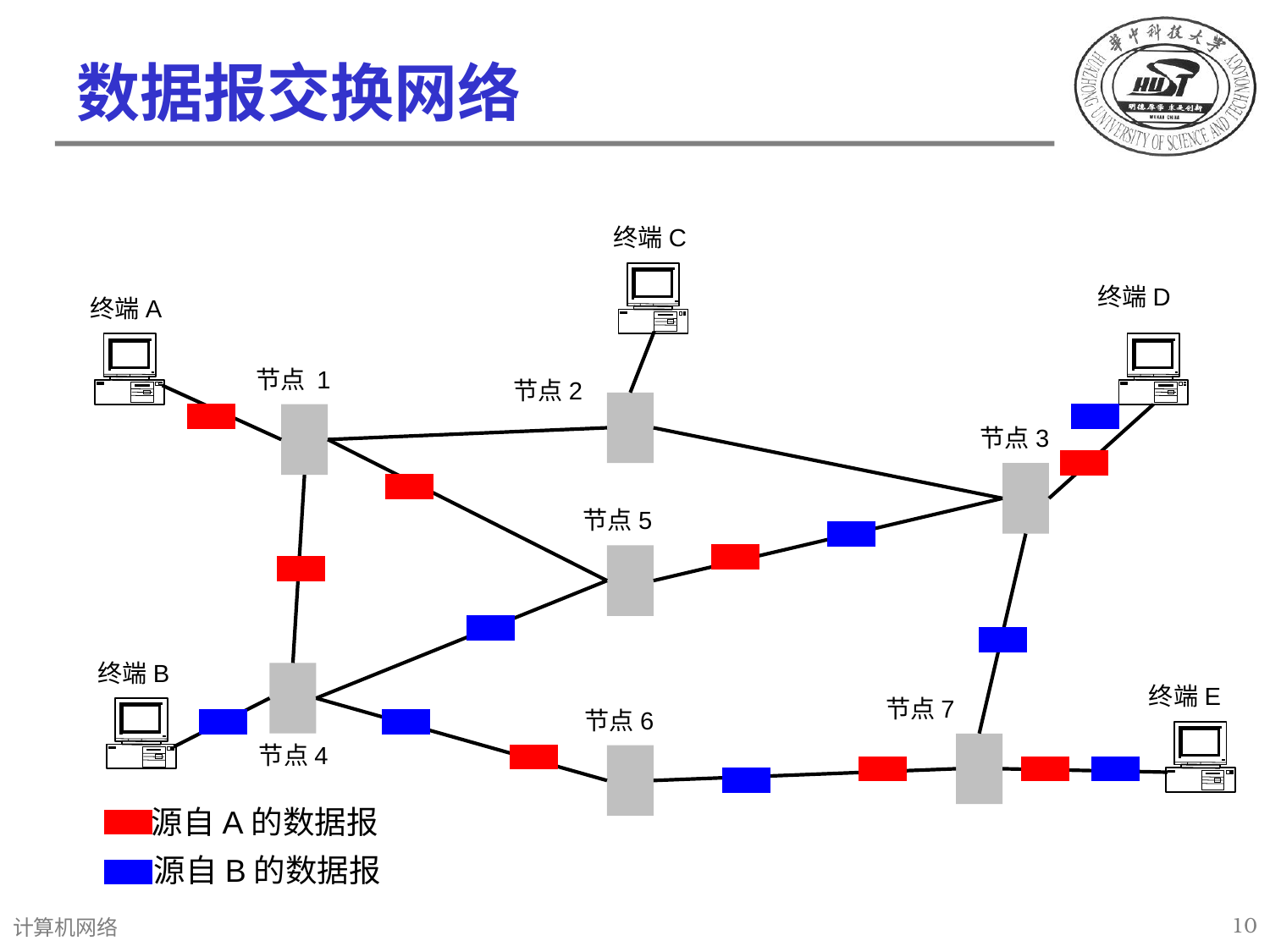

# 数据报交换网络
终端C

终端D
终端A

节点 1

节点2

节点3

节点5

终端B

终端E

节点7

节点6

节点4

源自A的数据报

源自B的数据报

10
计算机网络